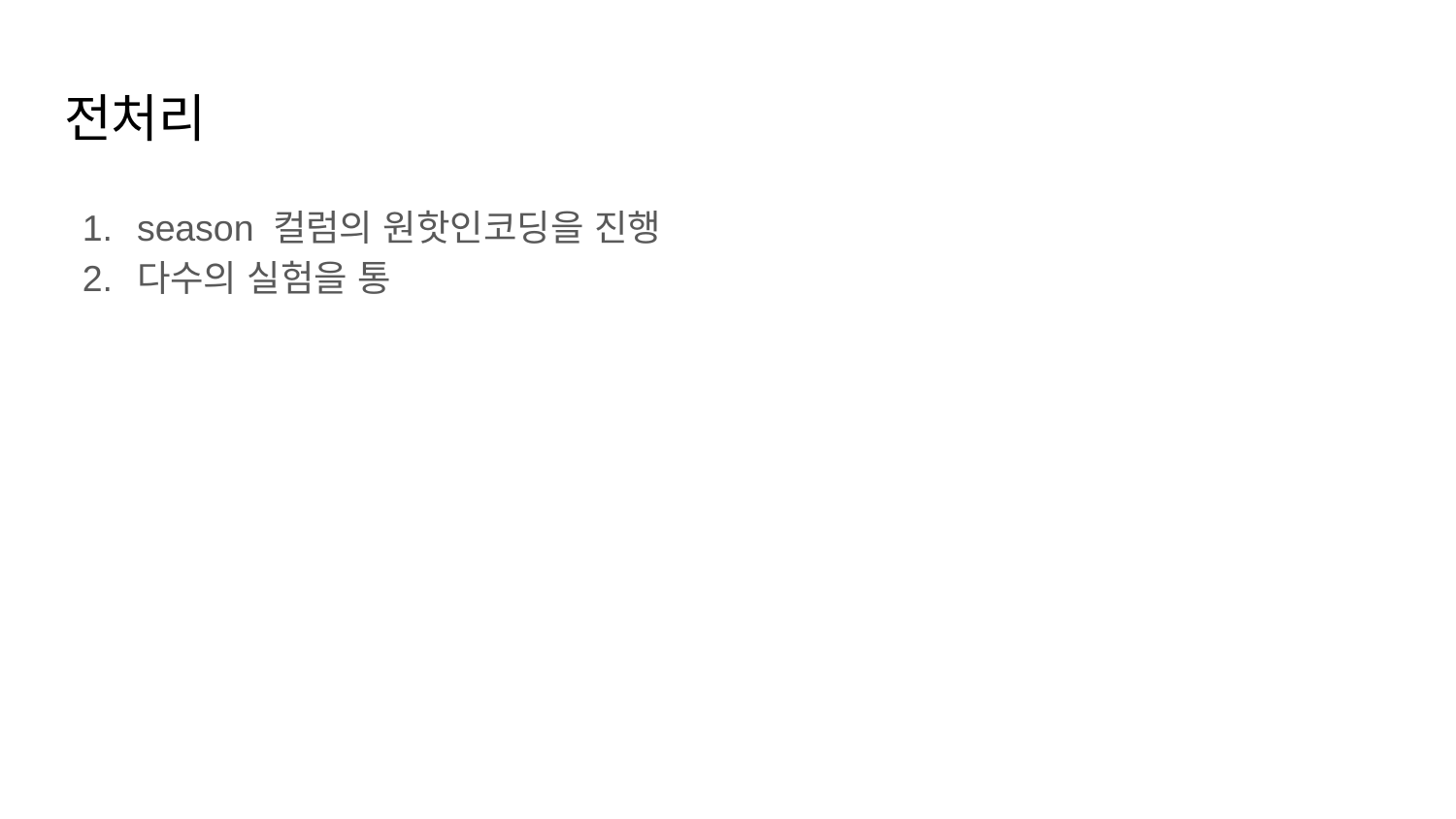

# 전처리
season 컬럼의 원핫인코딩을 진행
다수의 실험을 통